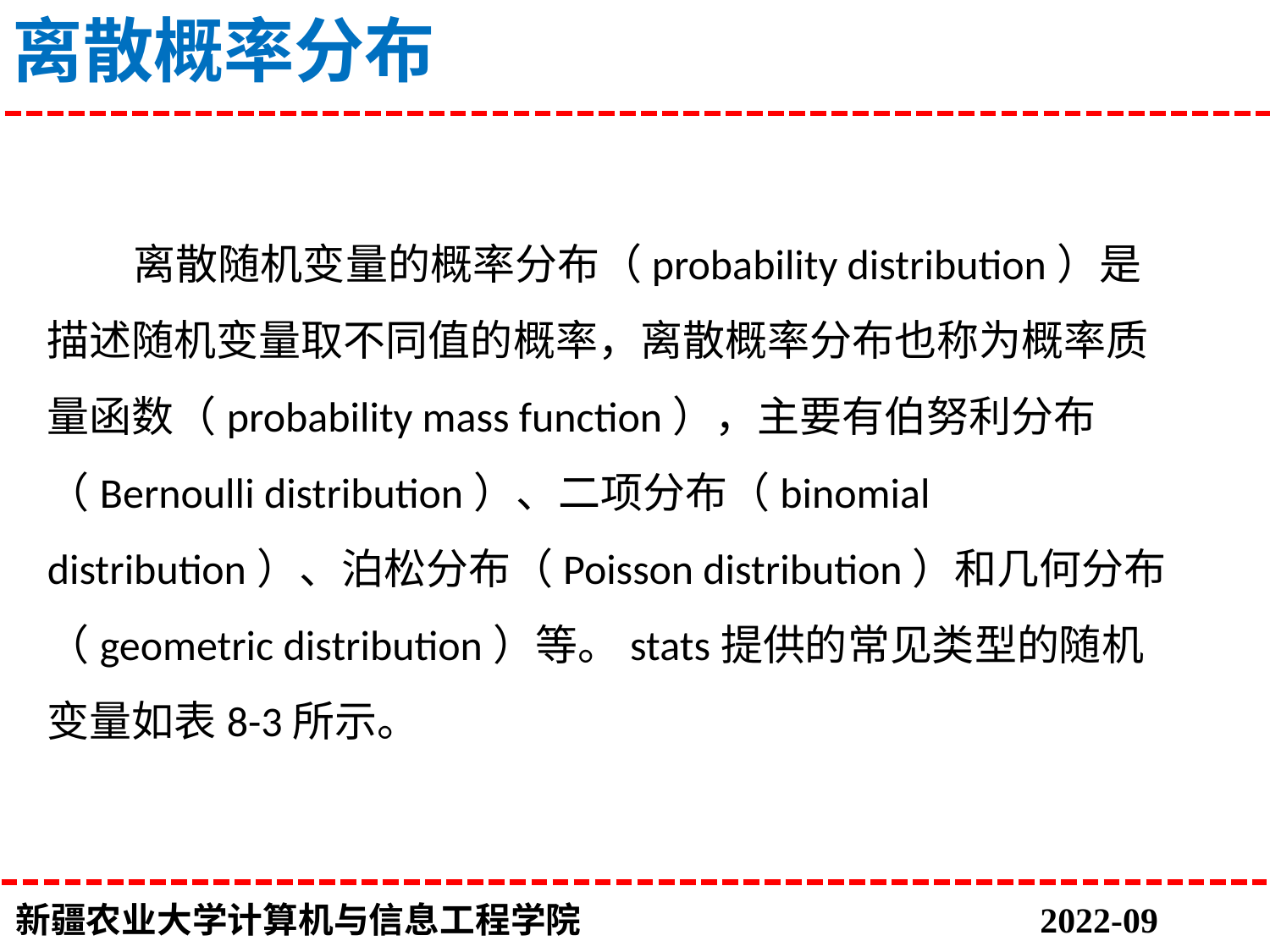

离散概率分布
        离散随机变量的概率分布（probability distribution）是描述随机变量取不同值的概率，离散概率分布也称为概率质量函数（probability mass function），主要有伯努利分布（Bernoulli distribution）、二项分布（binomial distribution）、泊松分布（Poisson distribution）和几何分布（geometric distribution）等。stats提供的常见类型的随机变量如表8-3所示。